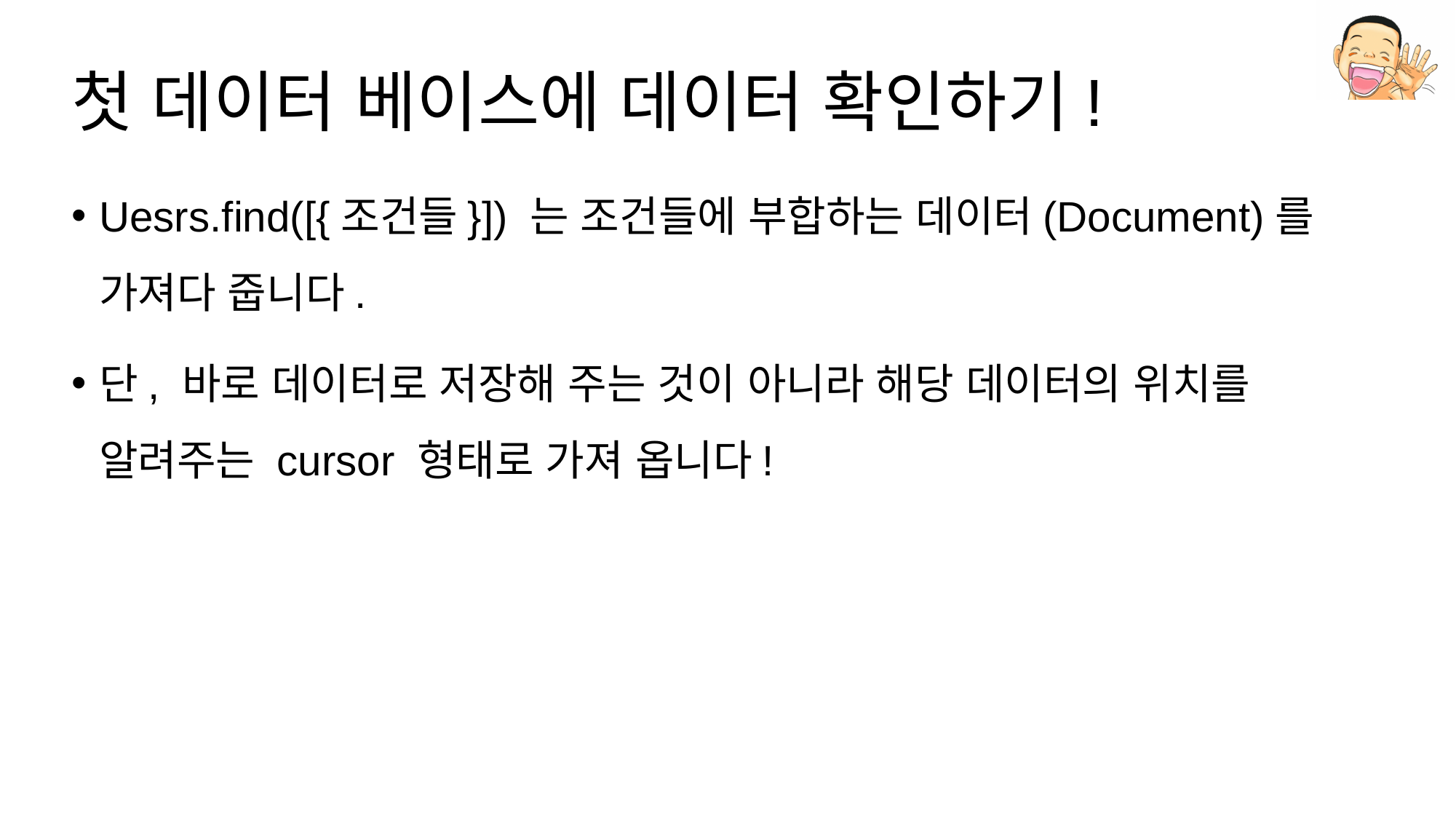

# 첫 데이터 베이스에 데이터 확인하기!
Uesrs.find([{조건들}]) 는 조건들에 부합하는 데이터(Document)를 가져다 줍니다.
단, 바로 데이터로 저장해 주는 것이 아니라 해당 데이터의 위치를 알려주는 cursor 형태로 가져 옵니다!